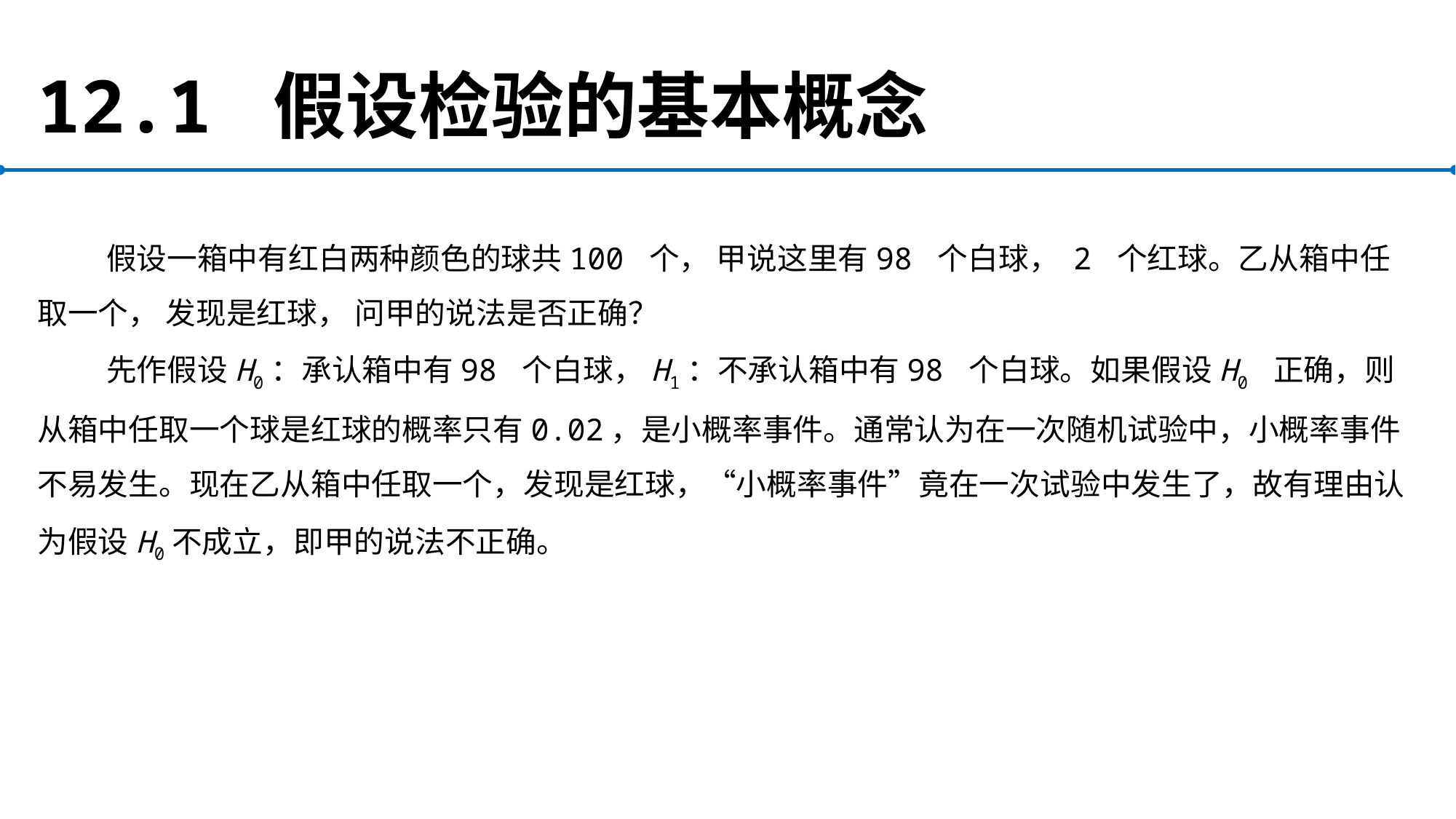

# 12.1 假设检验的基本概念
假设一箱中有红白两种颜色的球共100 个， 甲说这里有98 个白球， 2 个红球。乙从箱中任取一个， 发现是红球， 问甲的说法是否正确？
先作假设H0：承认箱中有98 个白球，H1：不承认箱中有98 个白球。如果假设H0 正确，则从箱中任取一个球是红球的概率只有0.02，是小概率事件。通常认为在一次随机试验中，小概率事件不易发生。现在乙从箱中任取一个，发现是红球，“小概率事件”竟在一次试验中发生了，故有理由认为假设H0不成立，即甲的说法不正确。